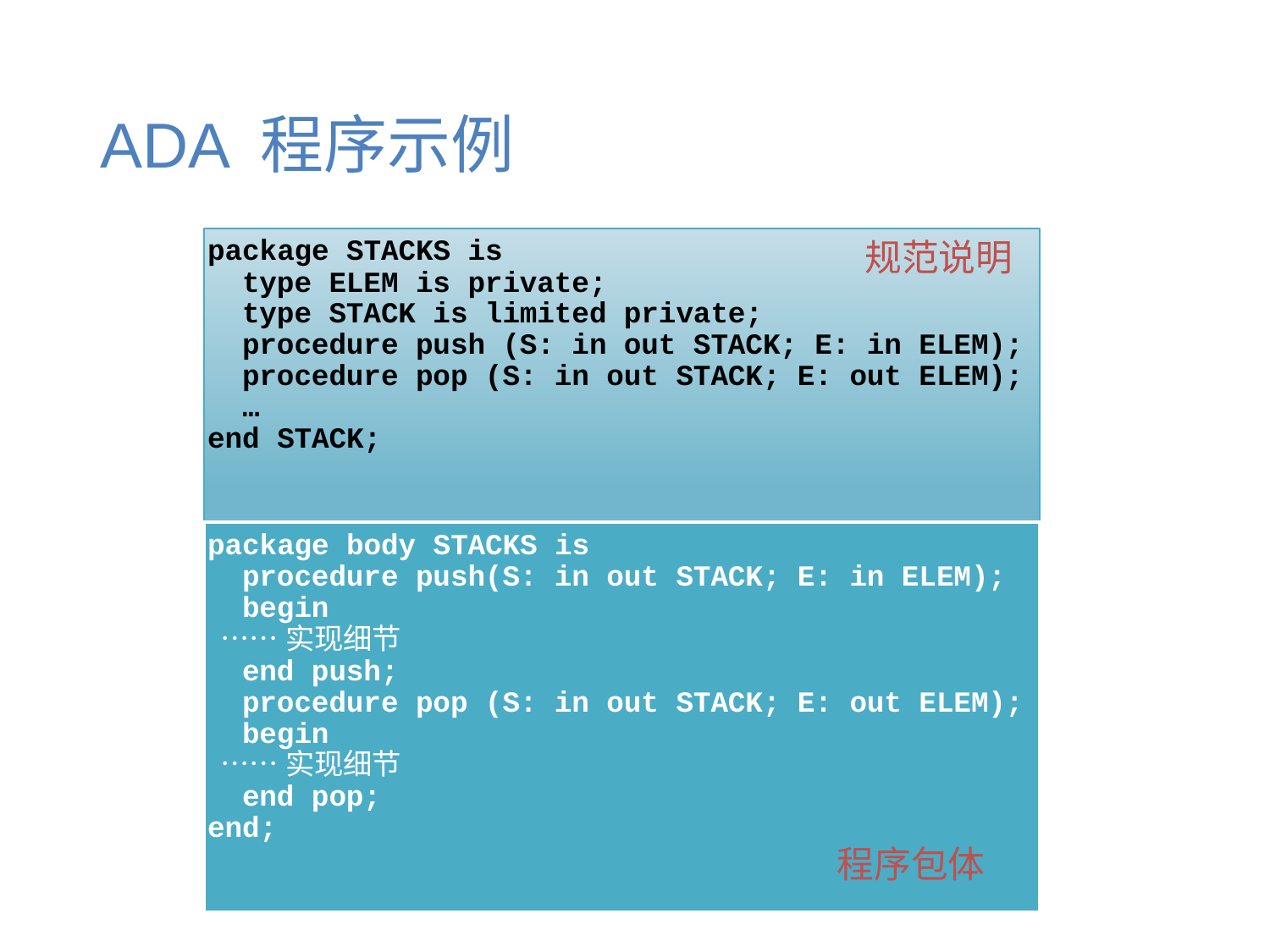

ADA 程序示例

规范说明
package STACKS is
  type ELEM is private;
  type STACK is limited private;
  procedure push (S: in out STACK; E: in ELEM);
  procedure pop (S: in out STACK; E: out ELEM);
  …
end STACK;
package body STACKS is
  procedure push(S: in out STACK; E: in ELEM);
  begin
  ……实现细节
  end push;
  procedure pop (S: in out STACK; E: out ELEM);
  begin
  ……实现细节
  end pop;
end;
程序包体